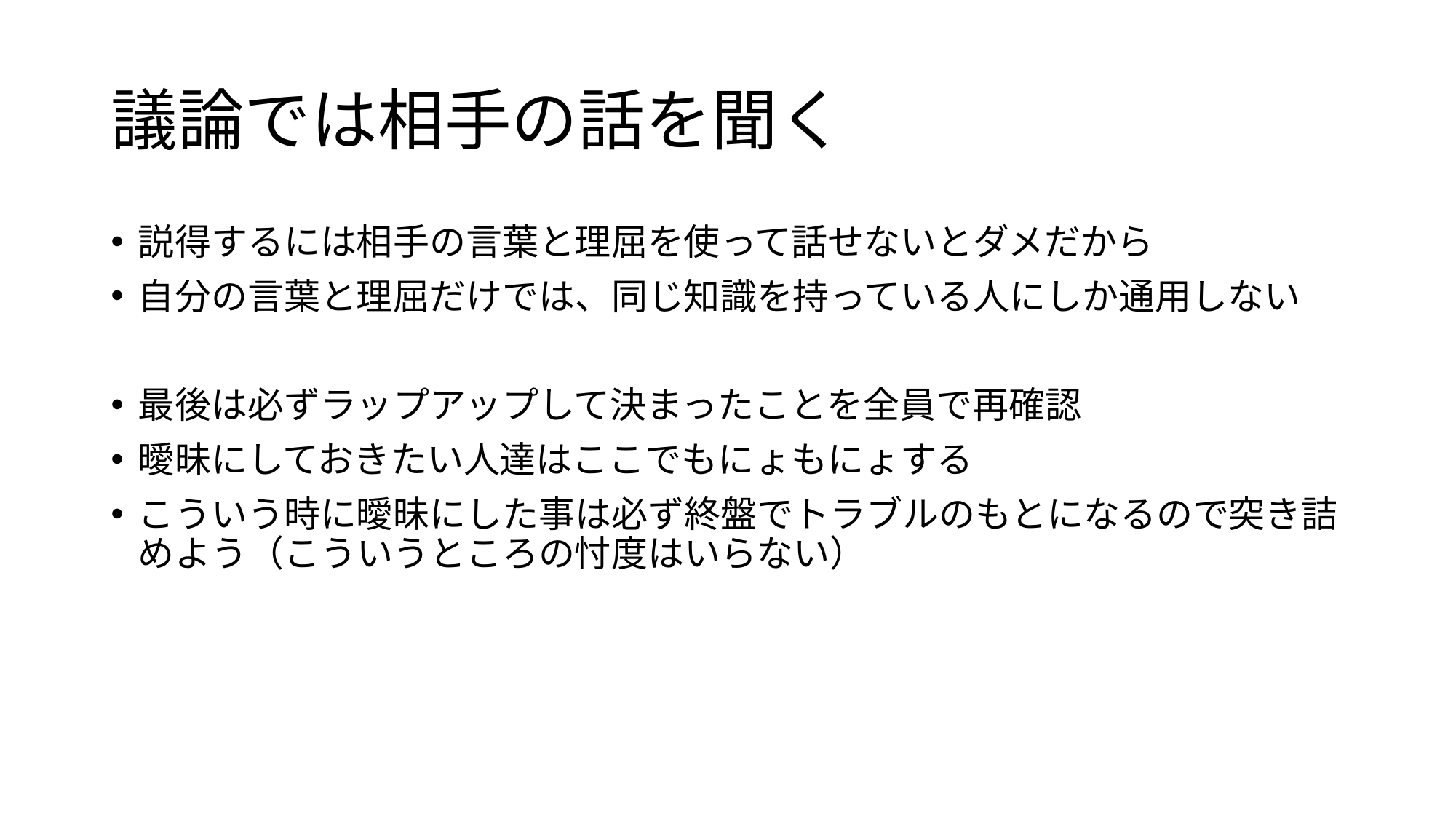

# 議論では相手の話を聞く
説得するには相手の言葉と理屈を使って話せないとダメだから
自分の言葉と理屈だけでは、同じ知識を持っている人にしか通用しない

最後は必ずラップアップして決まったことを全員で再確認
曖昧にしておきたい人達はここでもにょもにょする
こういう時に曖昧にした事は必ず終盤でトラブルのもとになるので突き詰めよう（こういうところの忖度はいらない）